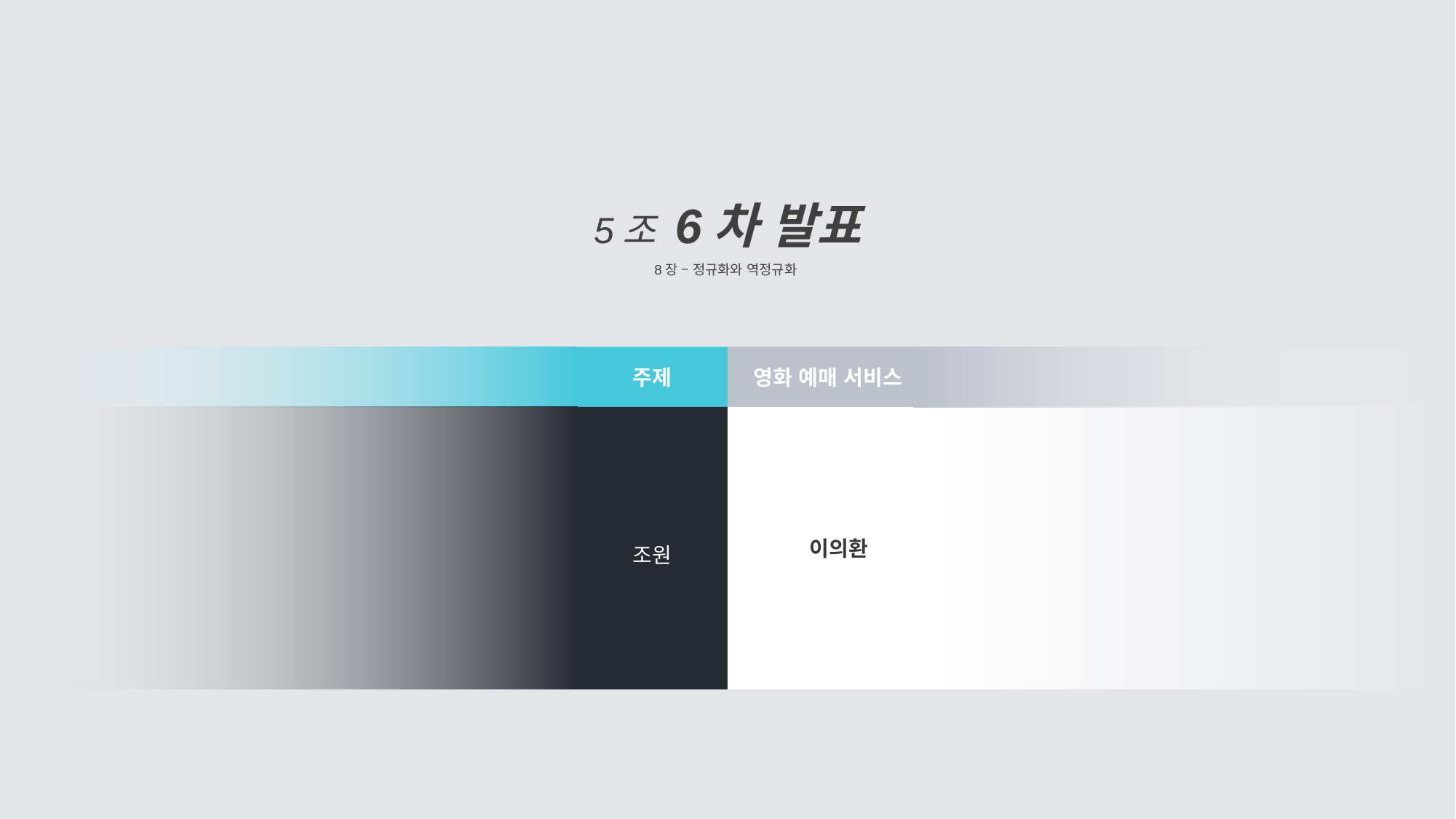

5조 6차 발표
8장 – 정규화와 역정규화

주제
영화 예매 서비스

조원
이의환